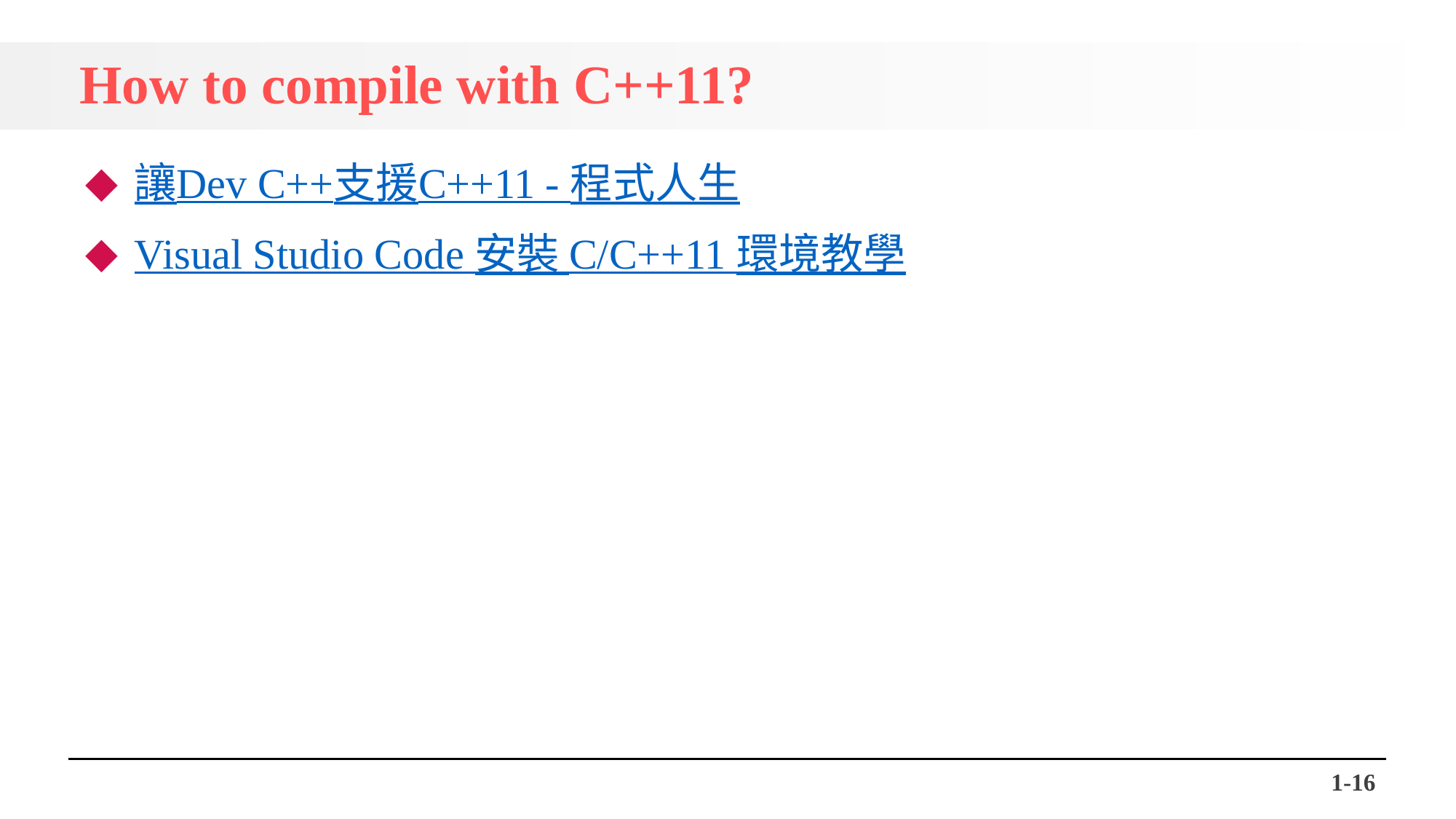

# How to compile with C++11?
讓Dev C++支援C++11 - 程式人生
Visual Studio Code 安裝 C/C++11 環境教學
1-16